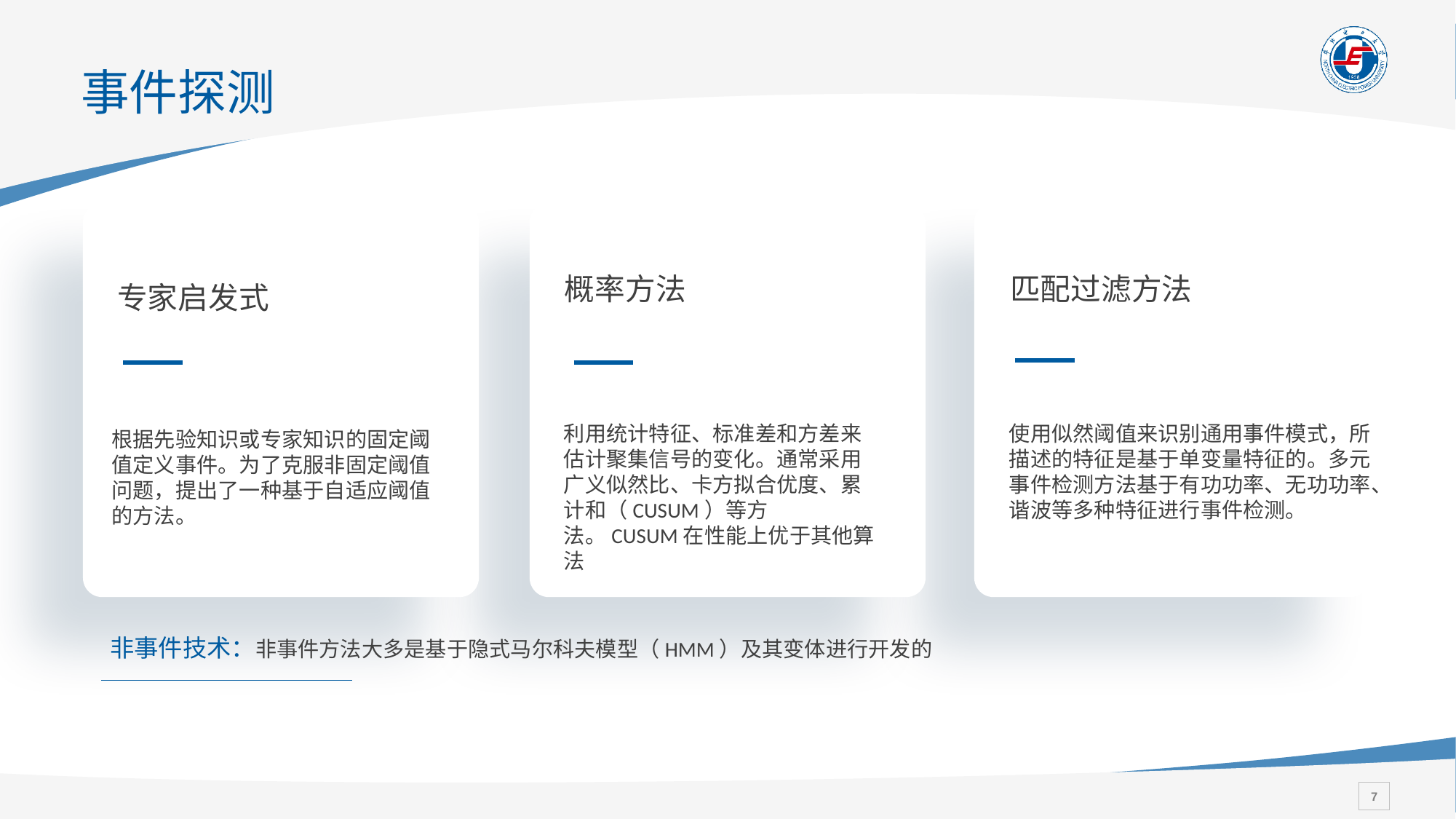

事件探测

概率方法
匹配过滤方法
专家启发式
利用统计特征、标准差和方差来估计聚集信号的变化。通常采用广义似然比、卡方拟合优度、累计和（CUSUM）等方法。CUSUM在性能上优于其他算法
使用似然阈值来识别通用事件模式，所描述的特征是基于单变量特征的。多元事件检测方法基于有功功率、无功功率、谐波等多种特征进行事件检测。
根据先验知识或专家知识的固定阈值定义事件。为了克服非固定阈值问题，提出了一种基于自适应阈值的方法。
非事件技术：非事件方法大多是基于隐式马尔科夫模型（HMM）及其变体进行开发的